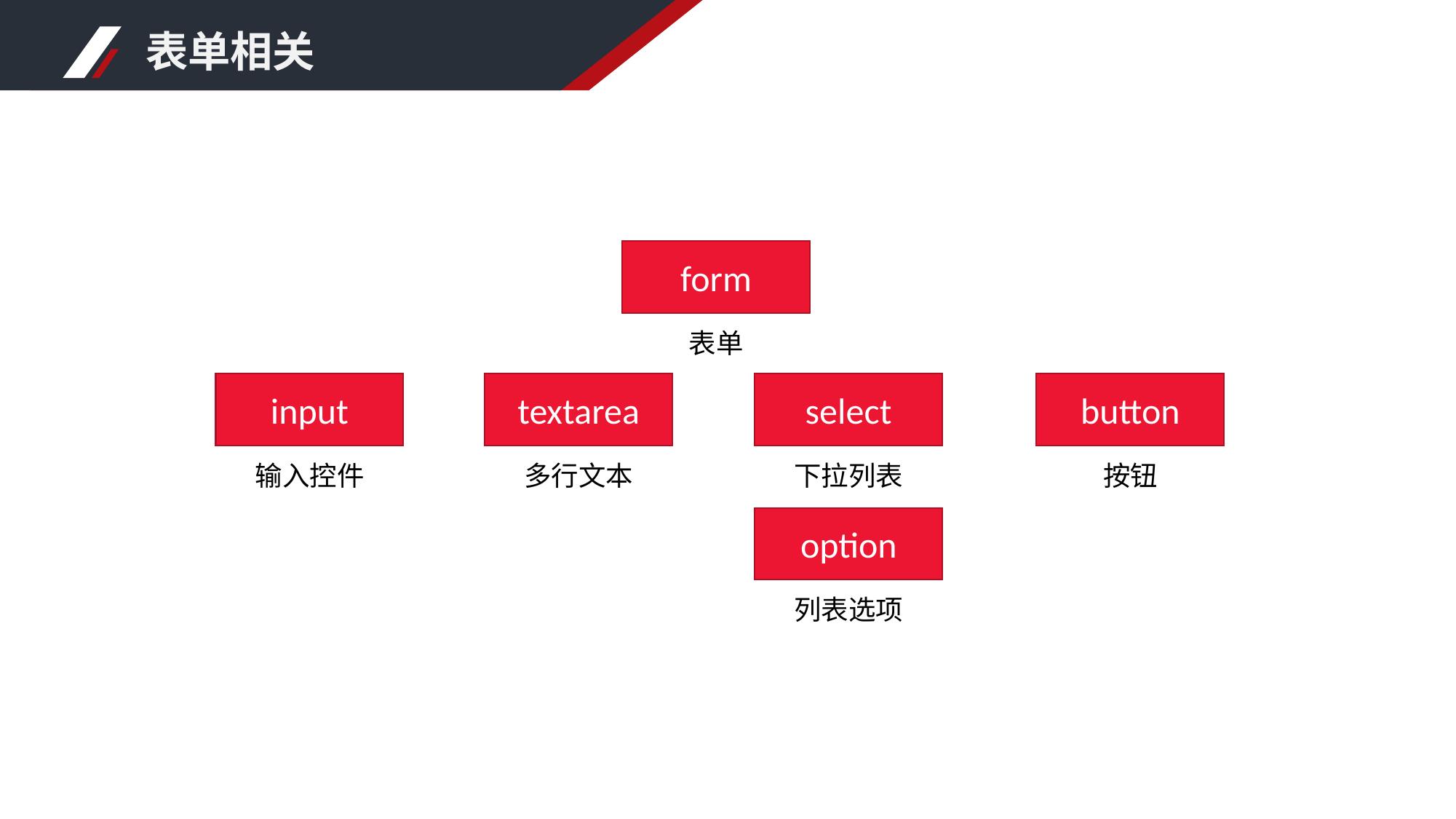

表单相关
form
表单
input
输入控件
textarea
多行文本
select
下拉列表
button
按钮
option
列表选项